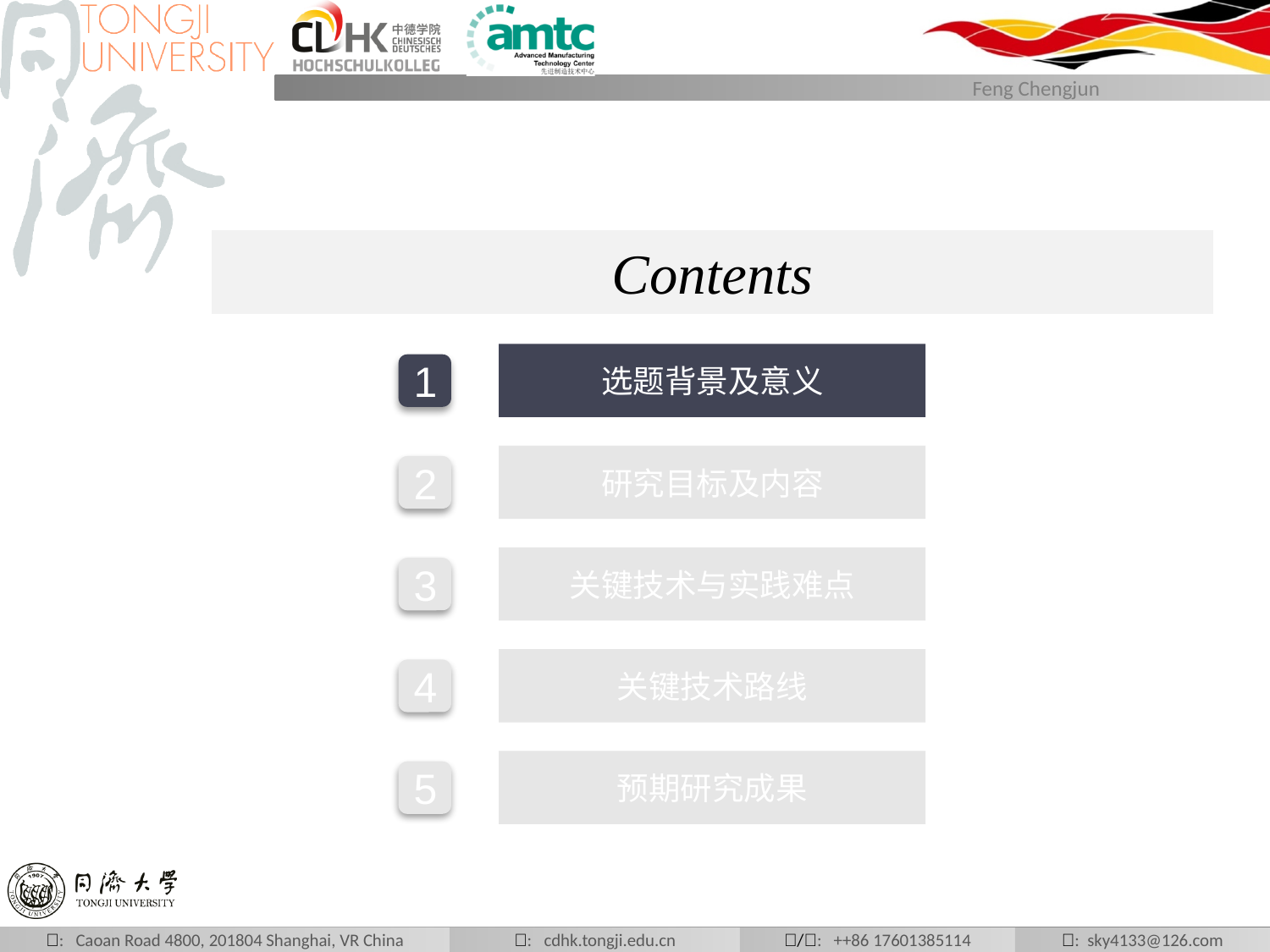

Contents
选题背景及意义
1
研究目标及内容
2
关键技术与实践难点
3
关键技术路线
4
预期研究成果
5